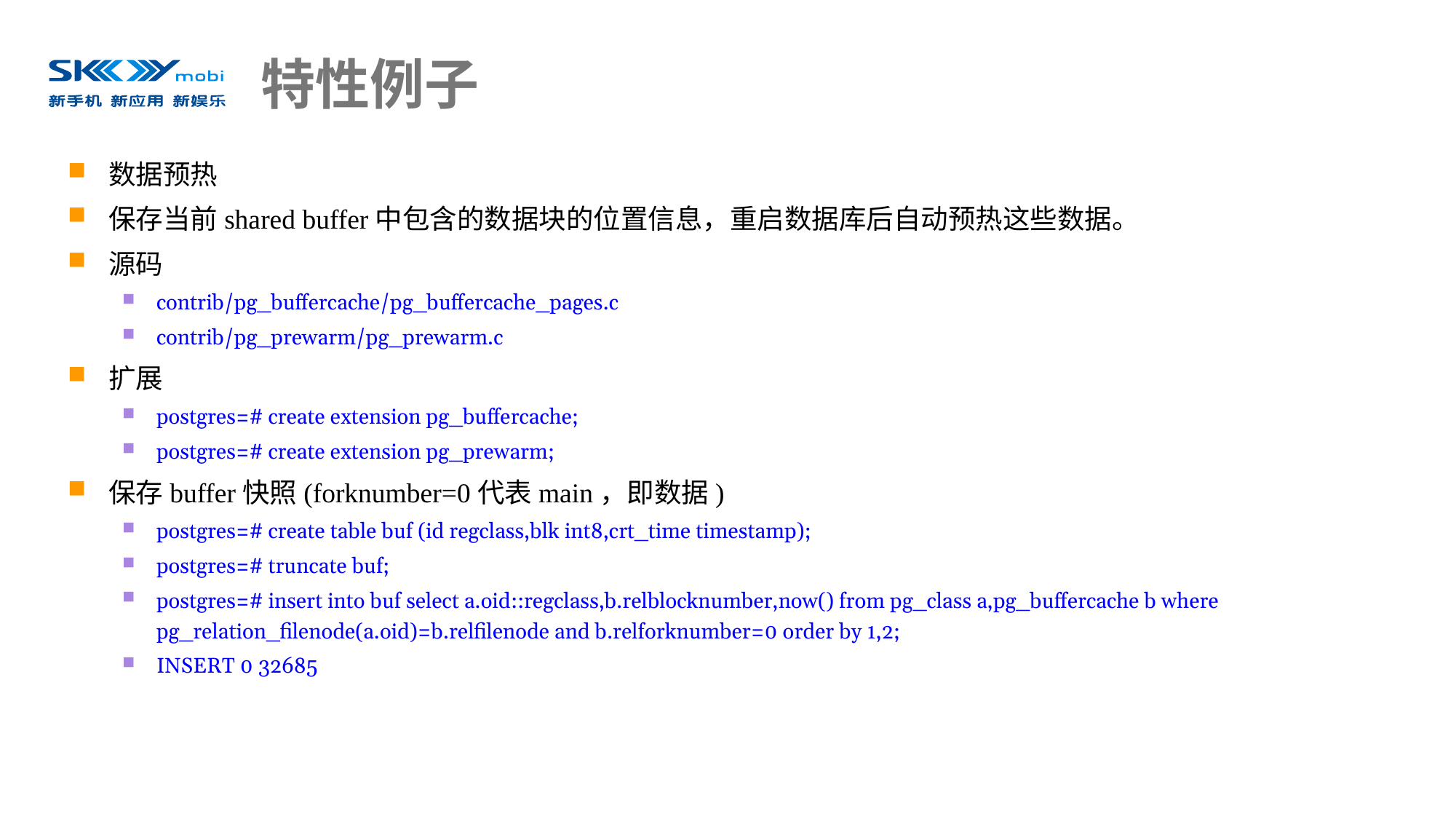

# 特性例子
数据预热
保存当前shared buffer中包含的数据块的位置信息，重启数据库后自动预热这些数据。
源码
contrib/pg_buffercache/pg_buffercache_pages.c
contrib/pg_prewarm/pg_prewarm.c
扩展
postgres=# create extension pg_buffercache;
postgres=# create extension pg_prewarm;
保存buffer快照(forknumber=0代表main，即数据)
postgres=# create table buf (id regclass,blk int8,crt_time timestamp);
postgres=# truncate buf;
postgres=# insert into buf select a.oid::regclass,b.relblocknumber,now() from pg_class a,pg_buffercache b where pg_relation_filenode(a.oid)=b.relfilenode and b.relforknumber=0 order by 1,2;
INSERT 0 32685